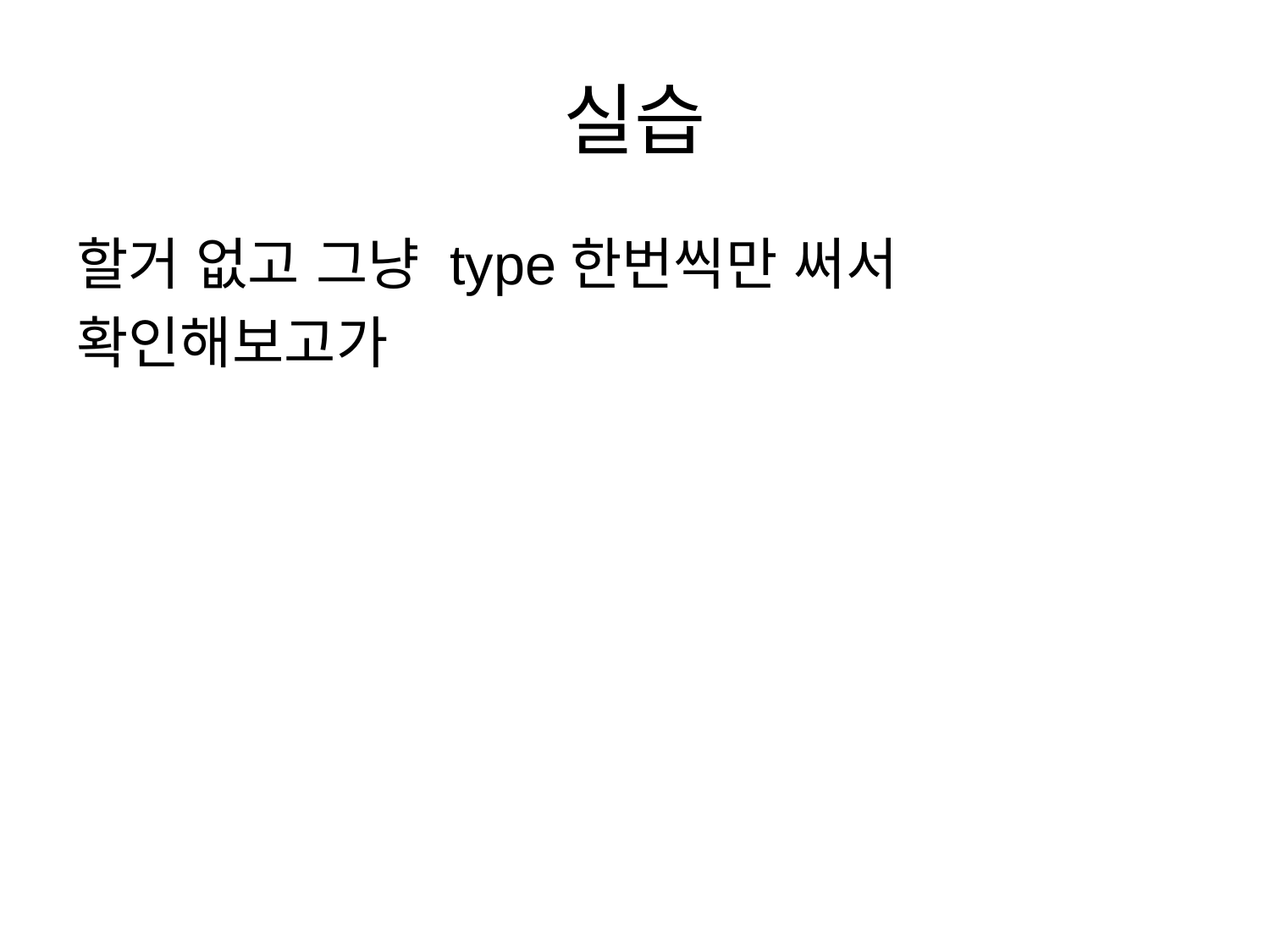

# 실습
할거 없고 그냥 type한번씩만 써서
확인해보고가